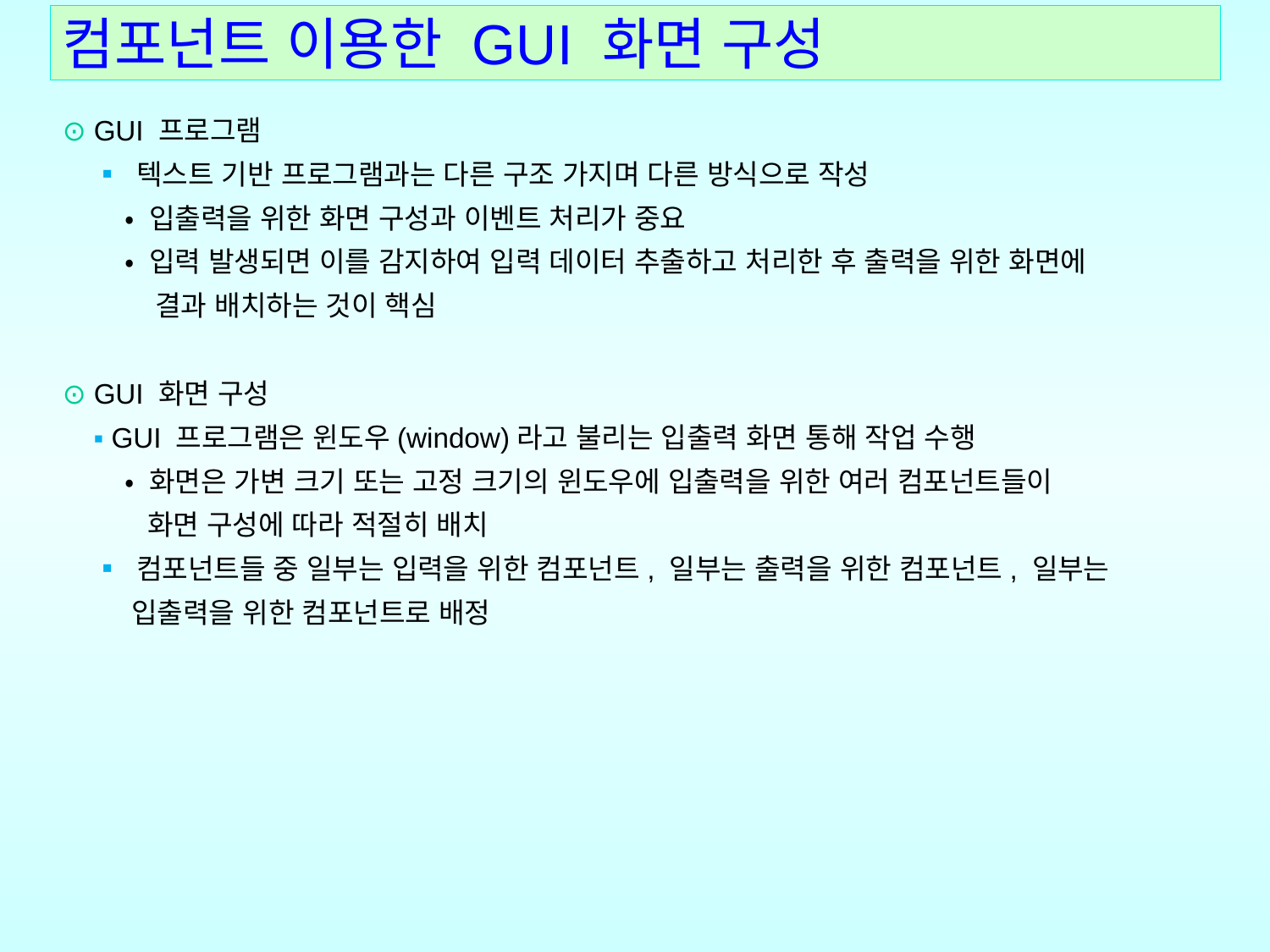

# 컴포넌트 이용한 GUI 화면 구성
⊙ GUI 프로그램
    ▪ 텍스트 기반 프로그램과는 다른 구조 가지며 다른 방식으로 작성
        • 입출력을 위한 화면 구성과 이벤트 처리가 중요
        • 입력 발생되면 이를 감지하여 입력 데이터 추출하고 처리한 후 출력을 위한 화면에
           결과 배치하는 것이 핵심

⊙ GUI 화면 구성
    ▪ GUI 프로그램은 윈도우(window)라고 불리는 입출력 화면 통해 작업 수행
        • 화면은 가변 크기 또는 고정 크기의 윈도우에 입출력을 위한 여러 컴포넌트들이
          화면 구성에 따라 적절히 배치
    ▪ 컴포넌트들 중 일부는 입력을 위한 컴포넌트, 일부는 출력을 위한 컴포넌트, 일부는
        입출력을 위한 컴포넌트로 배정